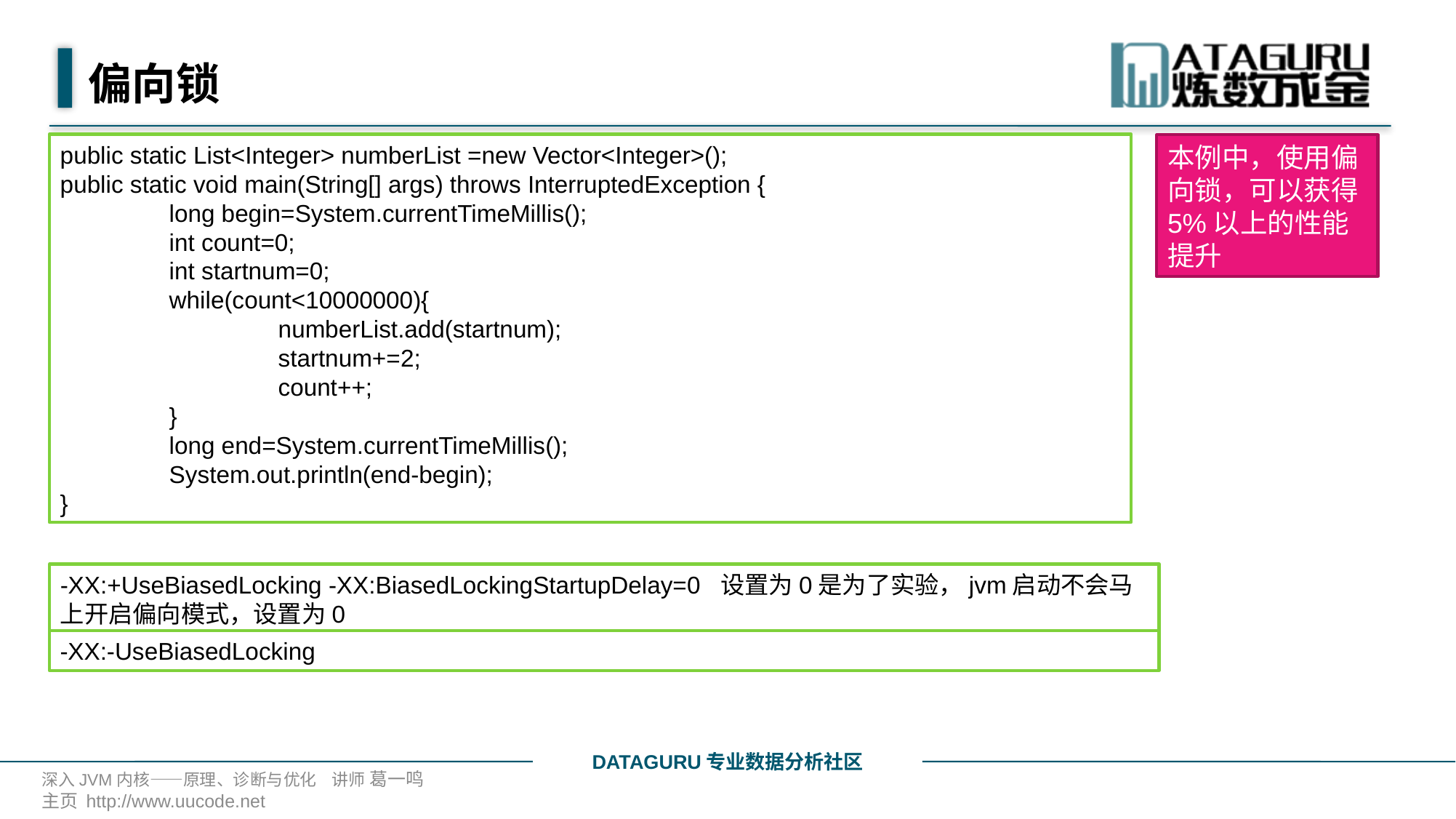

# 偏向锁
public static List<Integer> numberList =new Vector<Integer>();
public static void main(String[] args) throws InterruptedException {
	long begin=System.currentTimeMillis();
	int count=0;
	int startnum=0;
	while(count<10000000){
		numberList.add(startnum);
		startnum+=2;
		count++;
	}
	long end=System.currentTimeMillis();
	System.out.println(end-begin);
}
本例中，使用偏向锁，可以获得5%以上的性能提升
-XX:+UseBiasedLocking -XX:BiasedLockingStartupDelay=0  设置为0是为了实验，jvm启动不会马上开启偏向模式，设置为0
-XX:-UseBiasedLocking